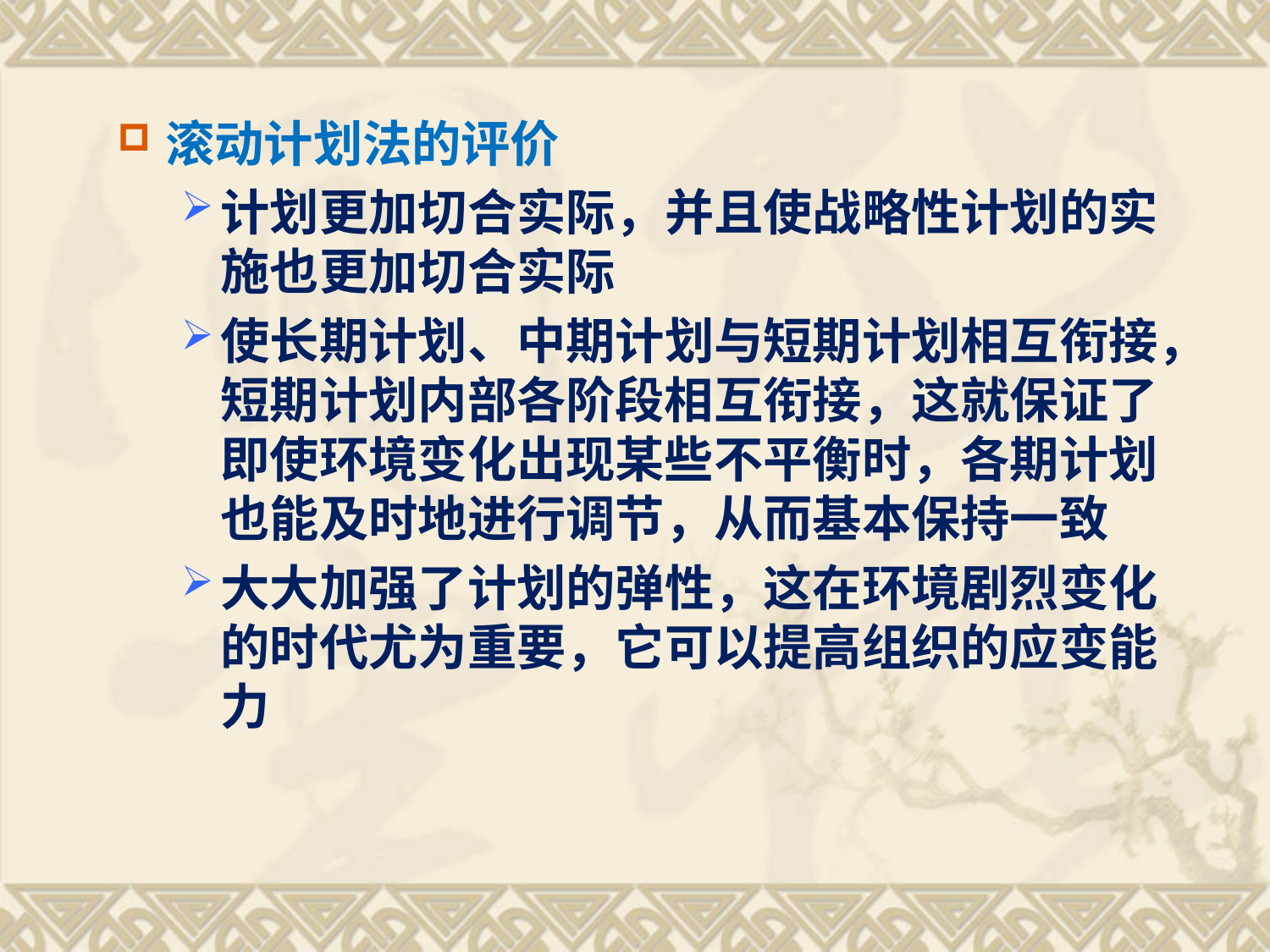

滚动计划法的评价
计划更加切合实际，并且使战略性计划的实施也更加切合实际
使长期计划、中期计划与短期计划相互衔接，短期计划内部各阶段相互衔接，这就保证了即使环境变化出现某些不平衡时，各期计划也能及时地进行调节，从而基本保持一致
大大加强了计划的弹性，这在环境剧烈变化的时代尤为重要，它可以提高组织的应变能力